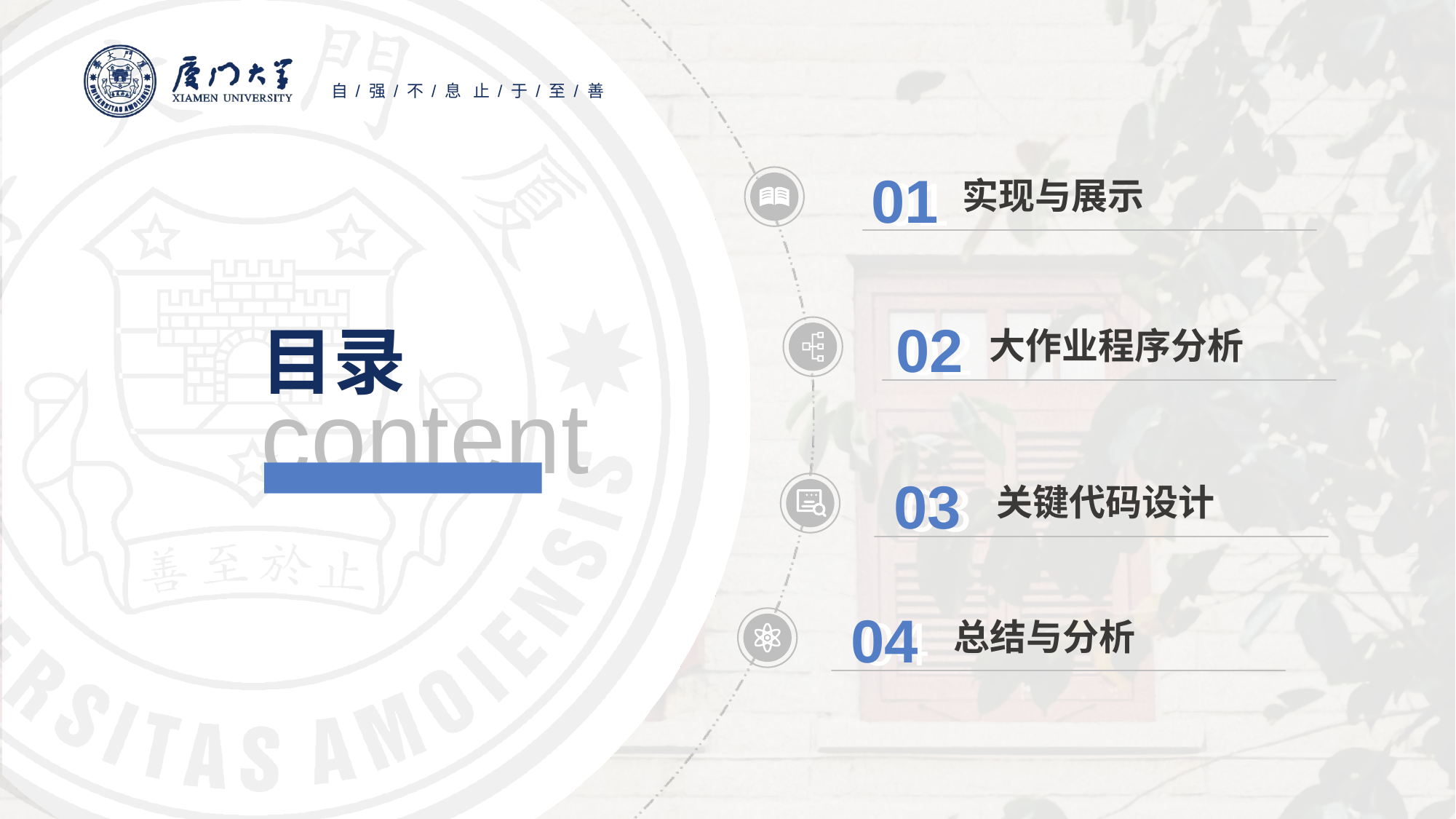

01
01
实现与展示

02
02
大作业程序分析

03
03
关键代码设计

04
04
总结与分析